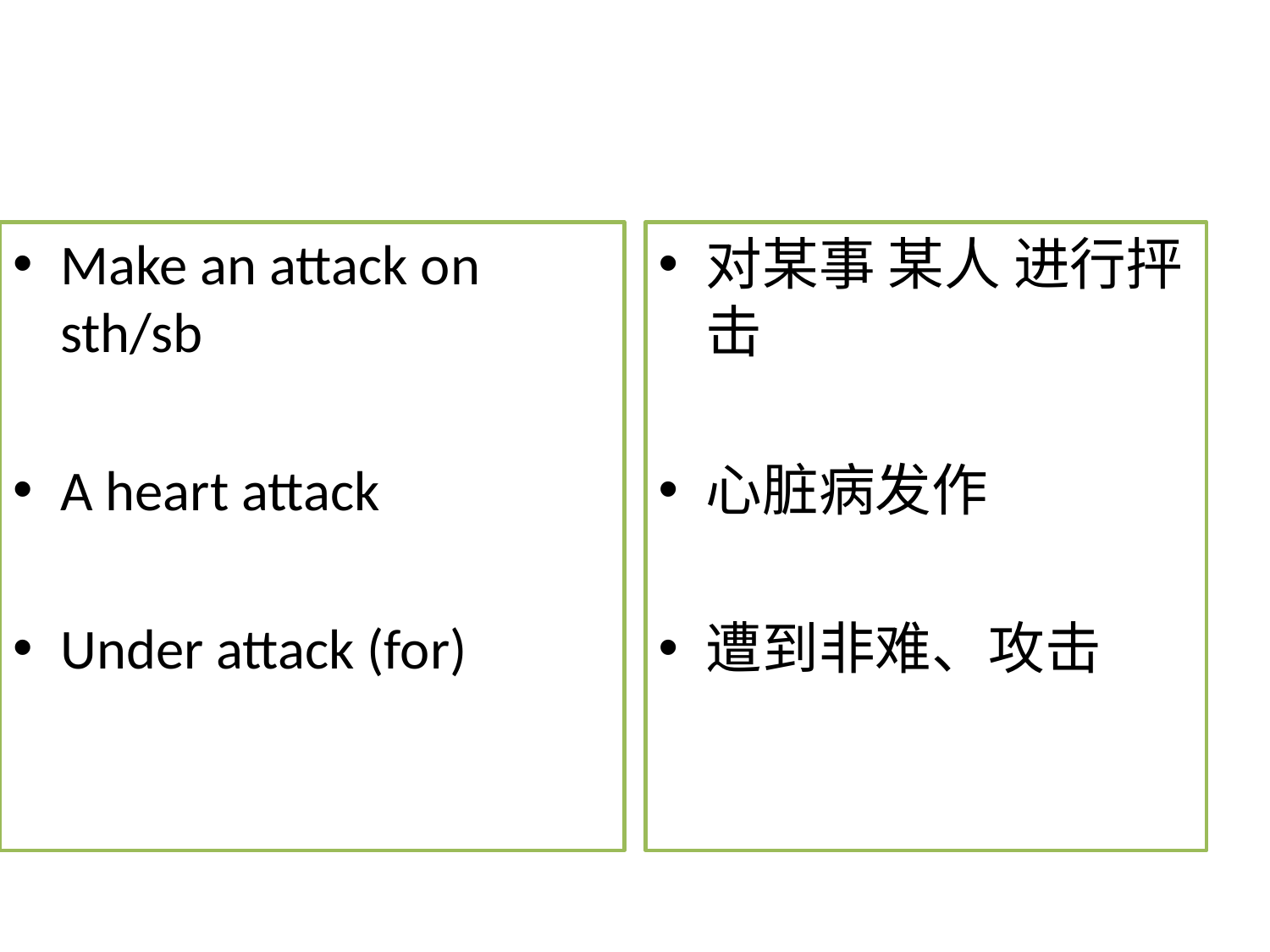

#
Make an attack on sth/sb

A heart attack

Under attack (for)
对某事 某人 进行抨击

心脏病发作

遭到非难、攻击